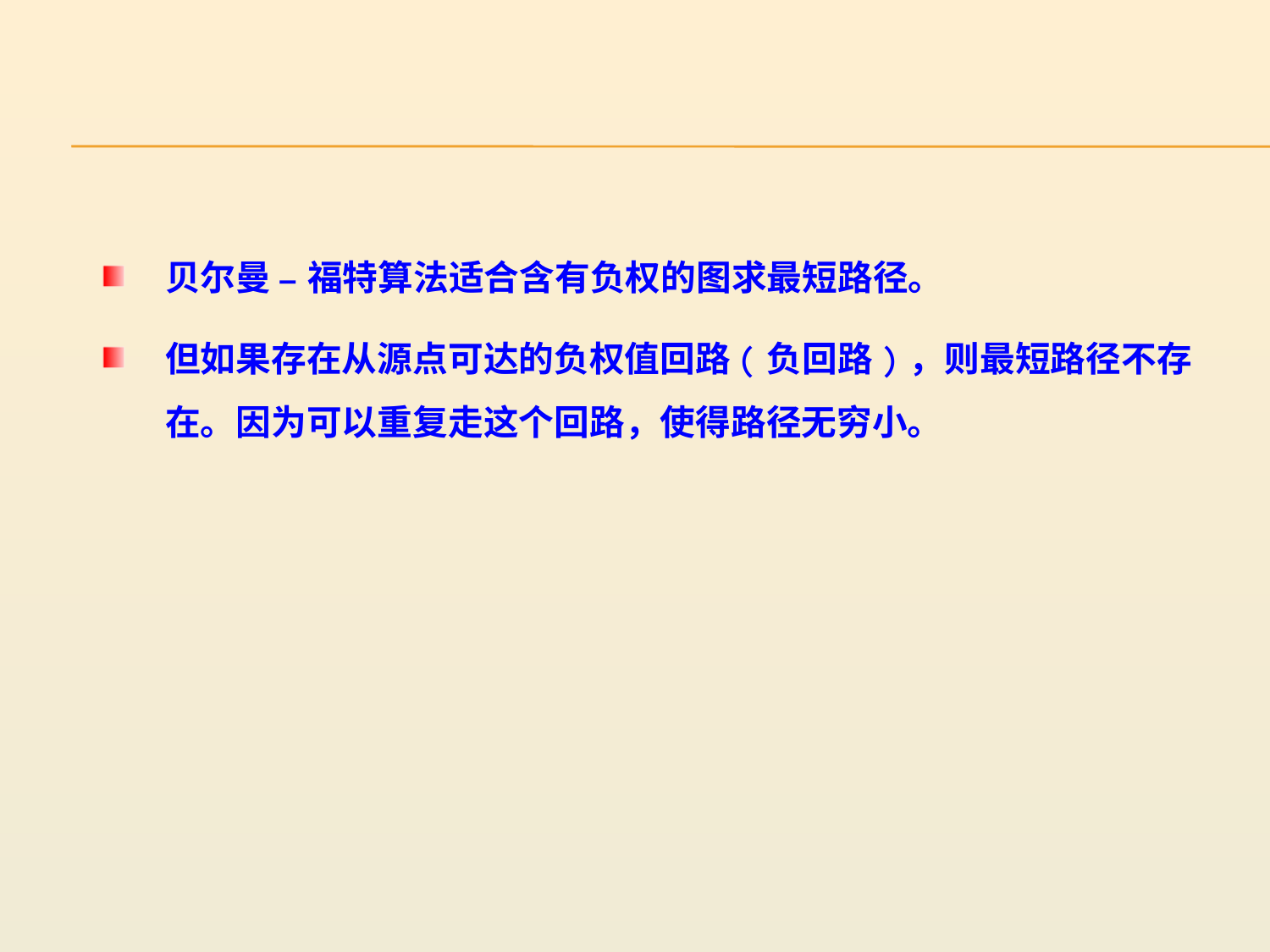

贝尔曼-福特算法适合含有负权的图求最短路径。
但如果存在从源点可达的负权值回路(负回路)，则最短路径不存在。因为可以重复走这个回路，使得路径无穷小。